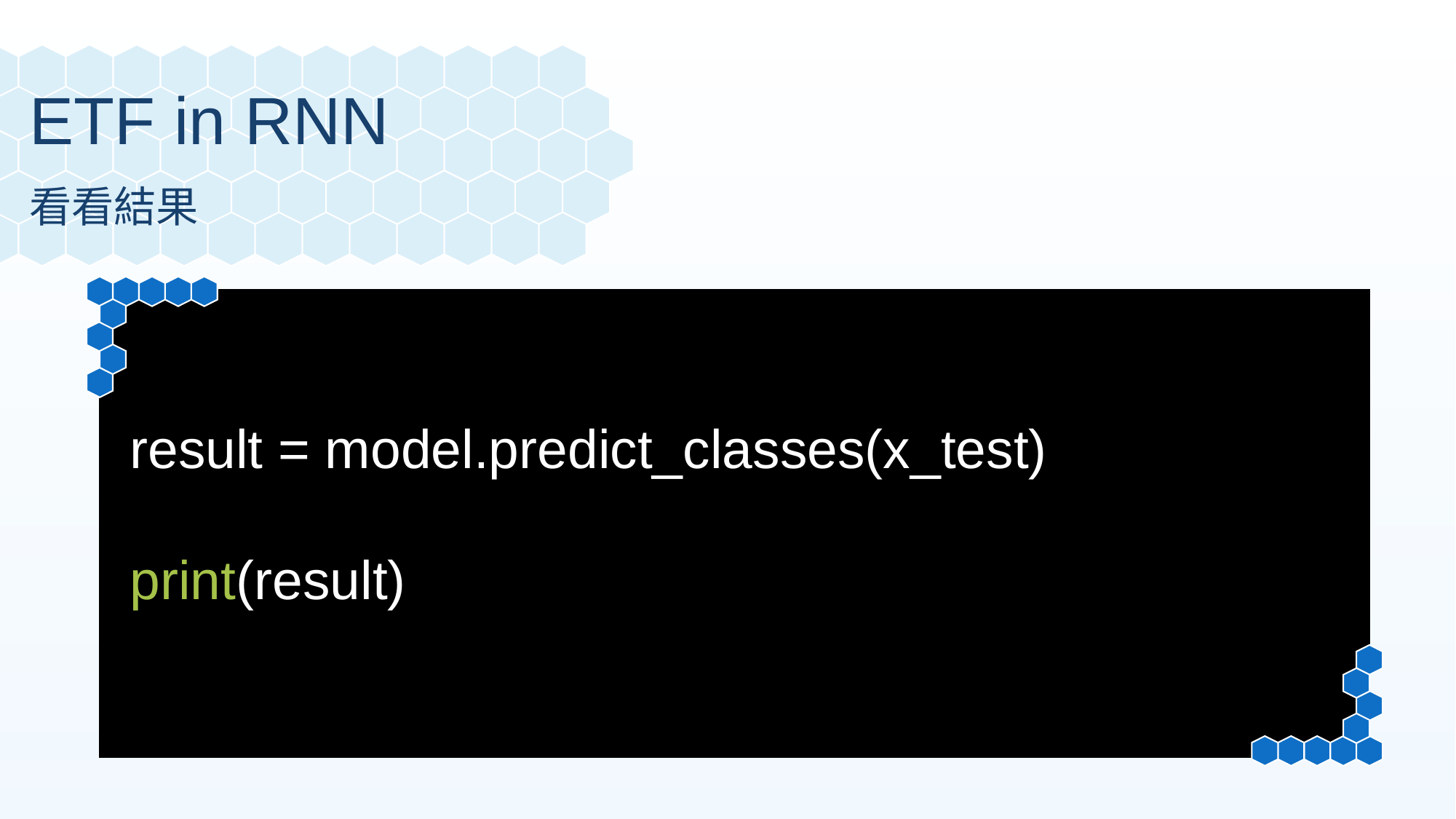

ETF in RNN
看看結果

result = model.predict_classes(x_test)

print(result)